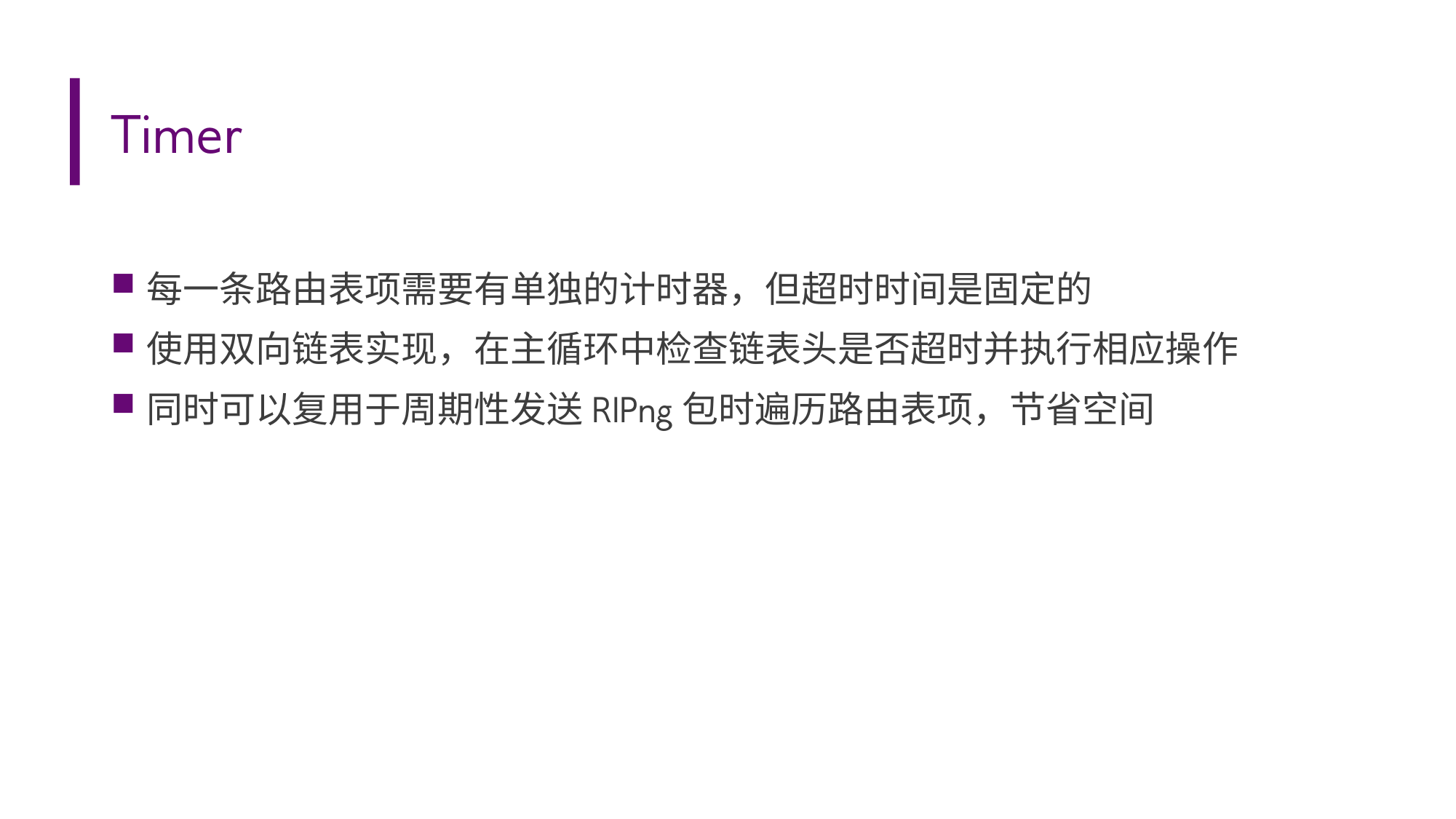

# Timer
每一条路由表项需要有单独的计时器，但超时时间是固定的
使用双向链表实现，在主循环中检查链表头是否超时并执行相应操作
同时可以复用于周期性发送RIPng包时遍历路由表项，节省空间